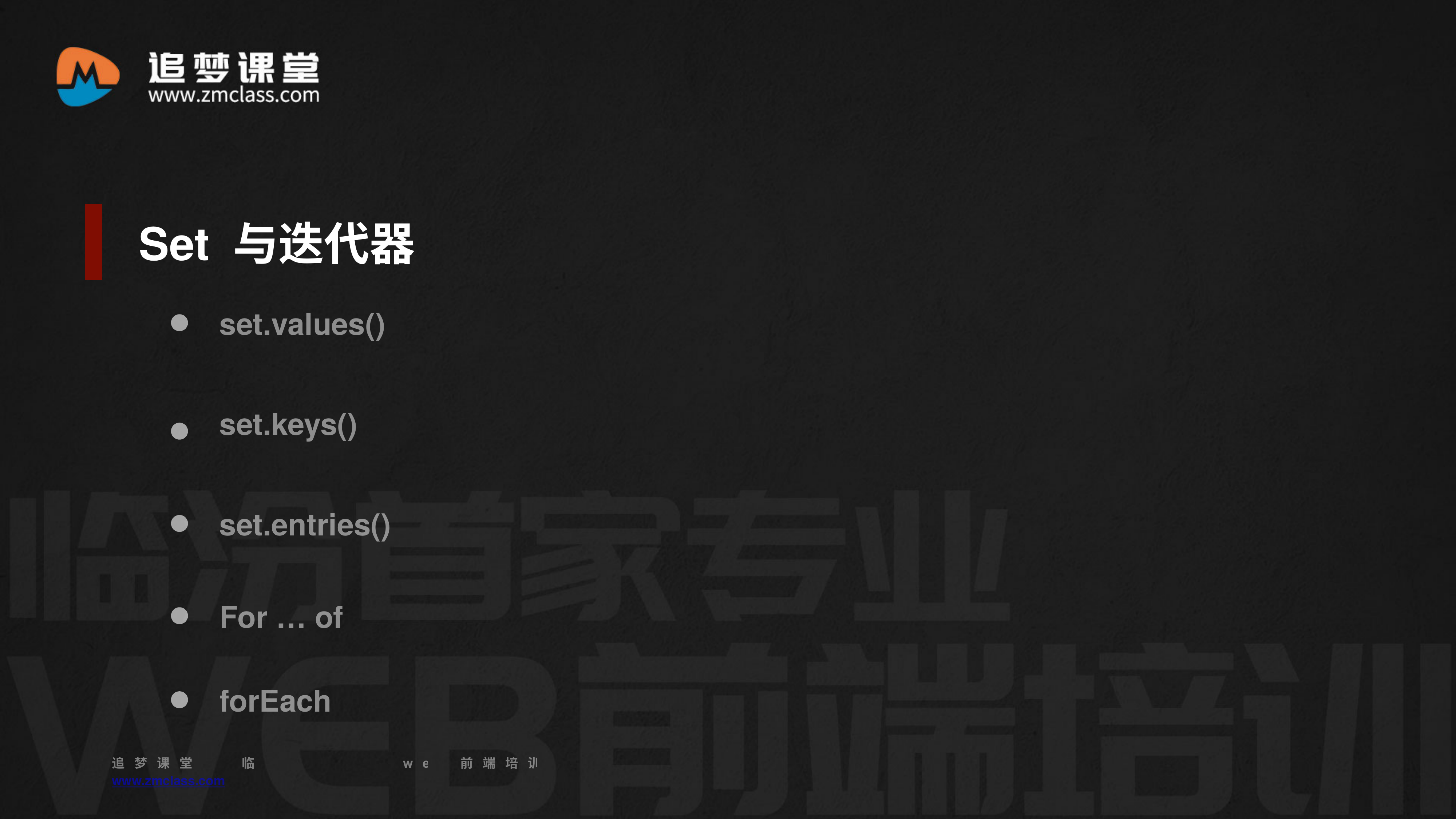

Set 与迭代器
set.values()

set.keys()

set.entries()

For … of

forEach

追梦课堂   临汾首家专业的web前端培训机构                                                          www.zmclass.com
7